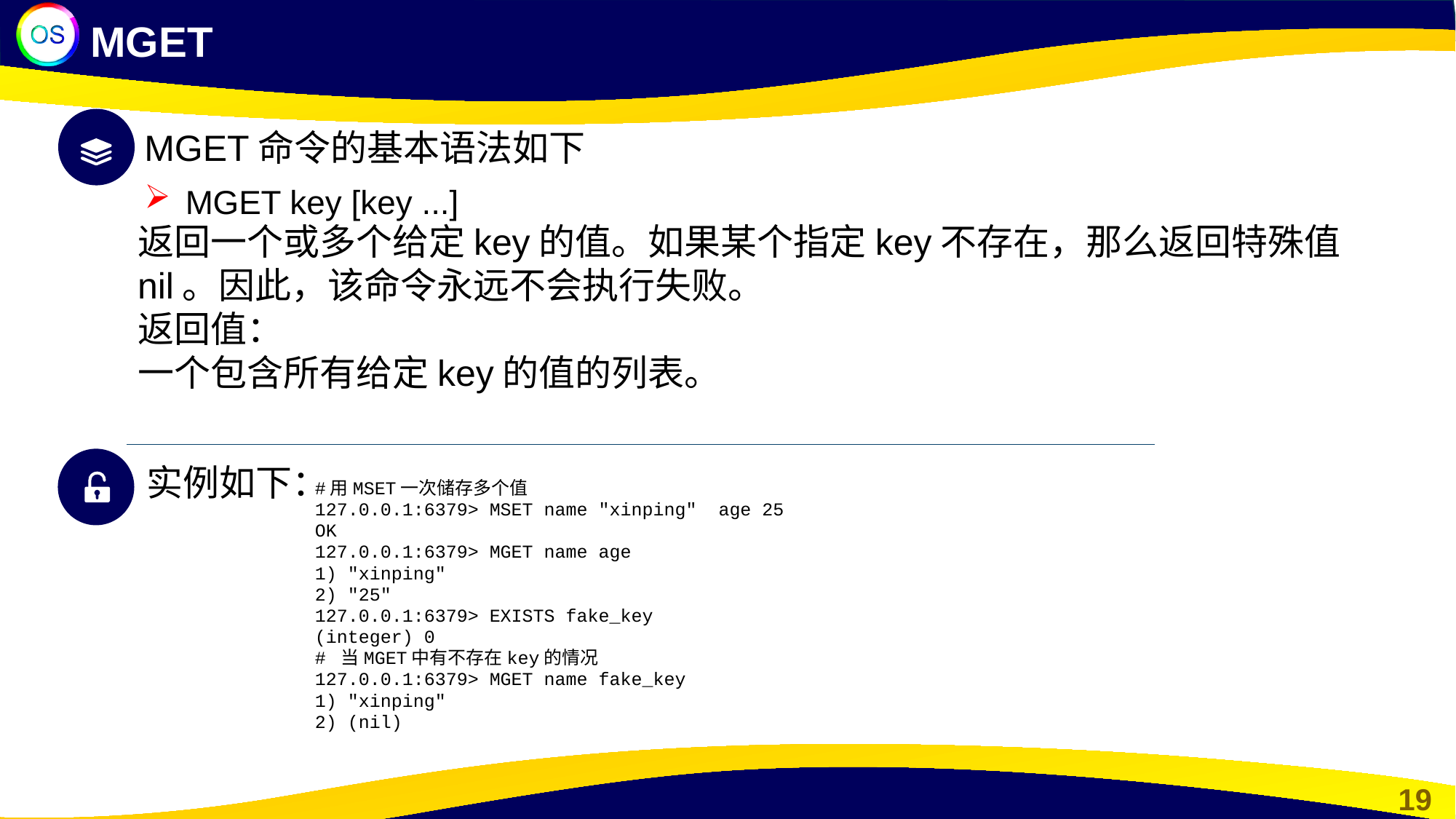

MGET

MGET命令的基本语法如下

MGET key [key ...]
返回一个或多个给定key的值。如果某个指定key不存在，那么返回特殊值nil。因此，该命令永远不会执行失败。
返回值：
一个包含所有给定key的值的列表。

实例如下：

#用MSET一次储存多个值
127.0.0.1:6379> MSET name "xinping"  age 25
OK
127.0.0.1:6379> MGET name age
1) "xinping"
2) "25"
127.0.0.1:6379> EXISTS fake_key
(integer) 0
# 当MGET中有不存在key的情况
127.0.0.1:6379> MGET name fake_key
1) "xinping"
2) (nil)